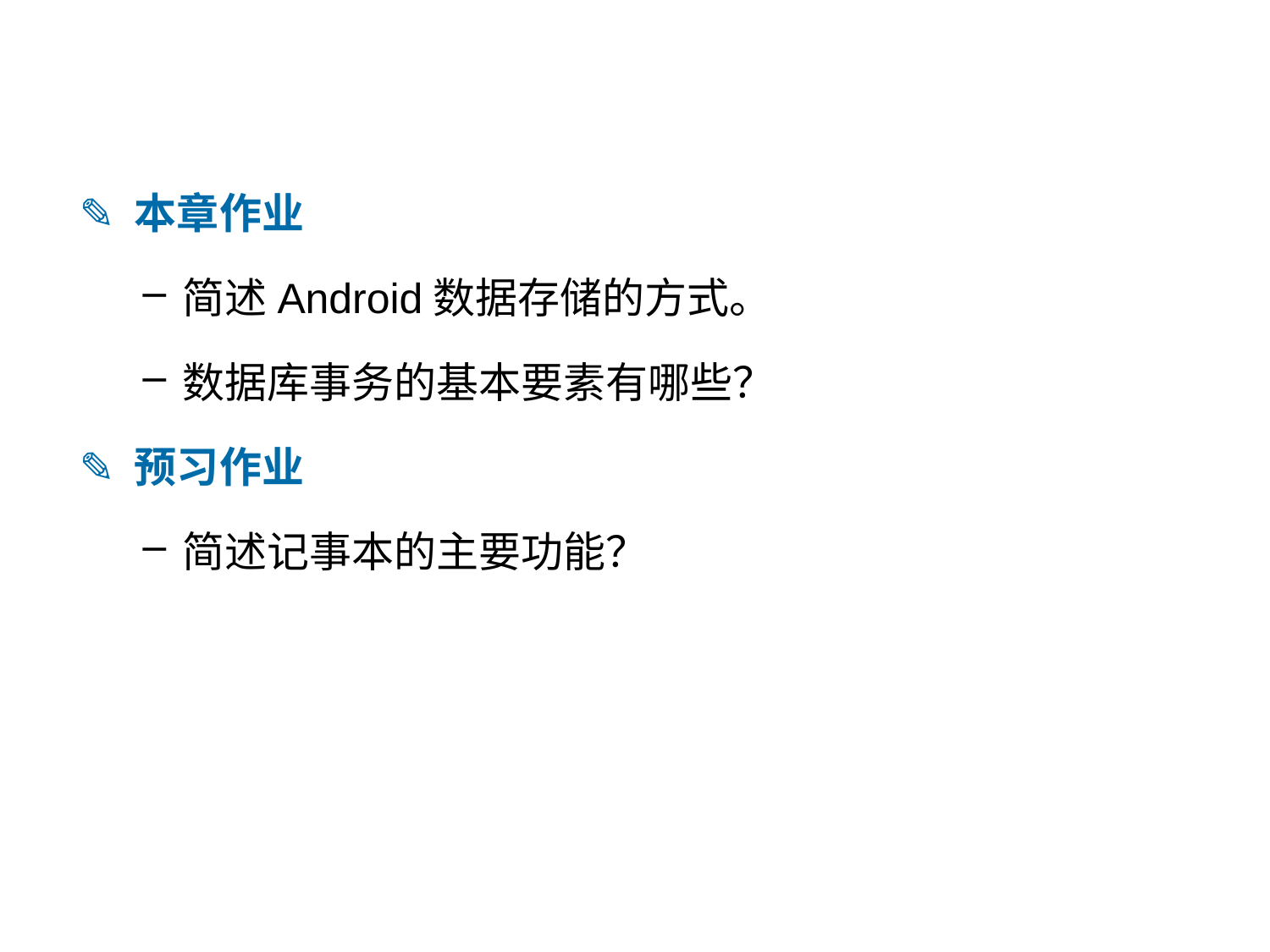

✎ 本章作业
简述Android数据存储的方式。
数据库事务的基本要素有哪些？
✎ 预习作业
简述记事本的主要功能？